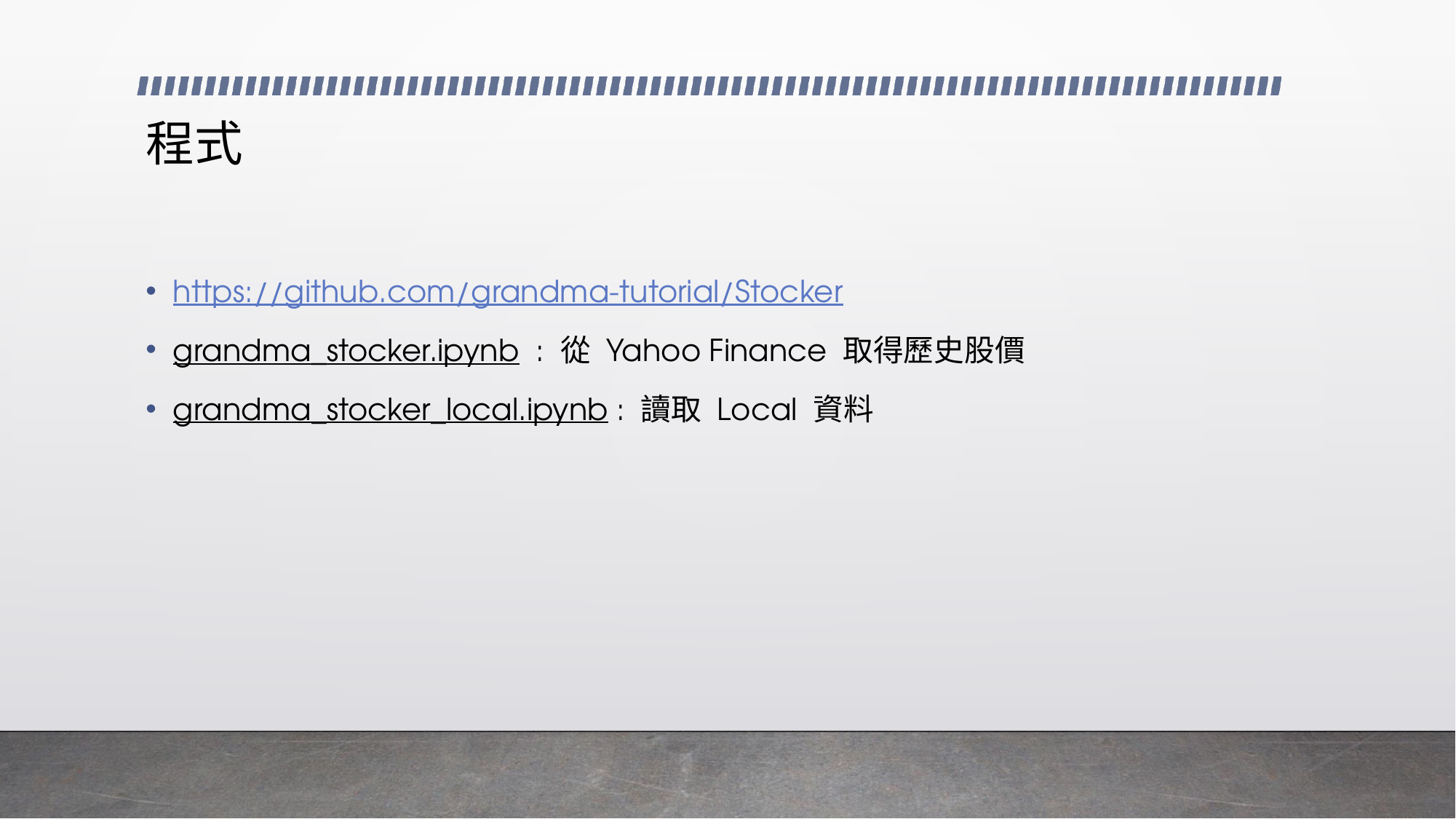

# 程式
https://github.com/grandma-tutorial/Stocker
grandma_stocker.ipynb  : 從 Yahoo Finance 取得歷史股價
grandma_stocker_local.ipynb : 讀取 Local 資料